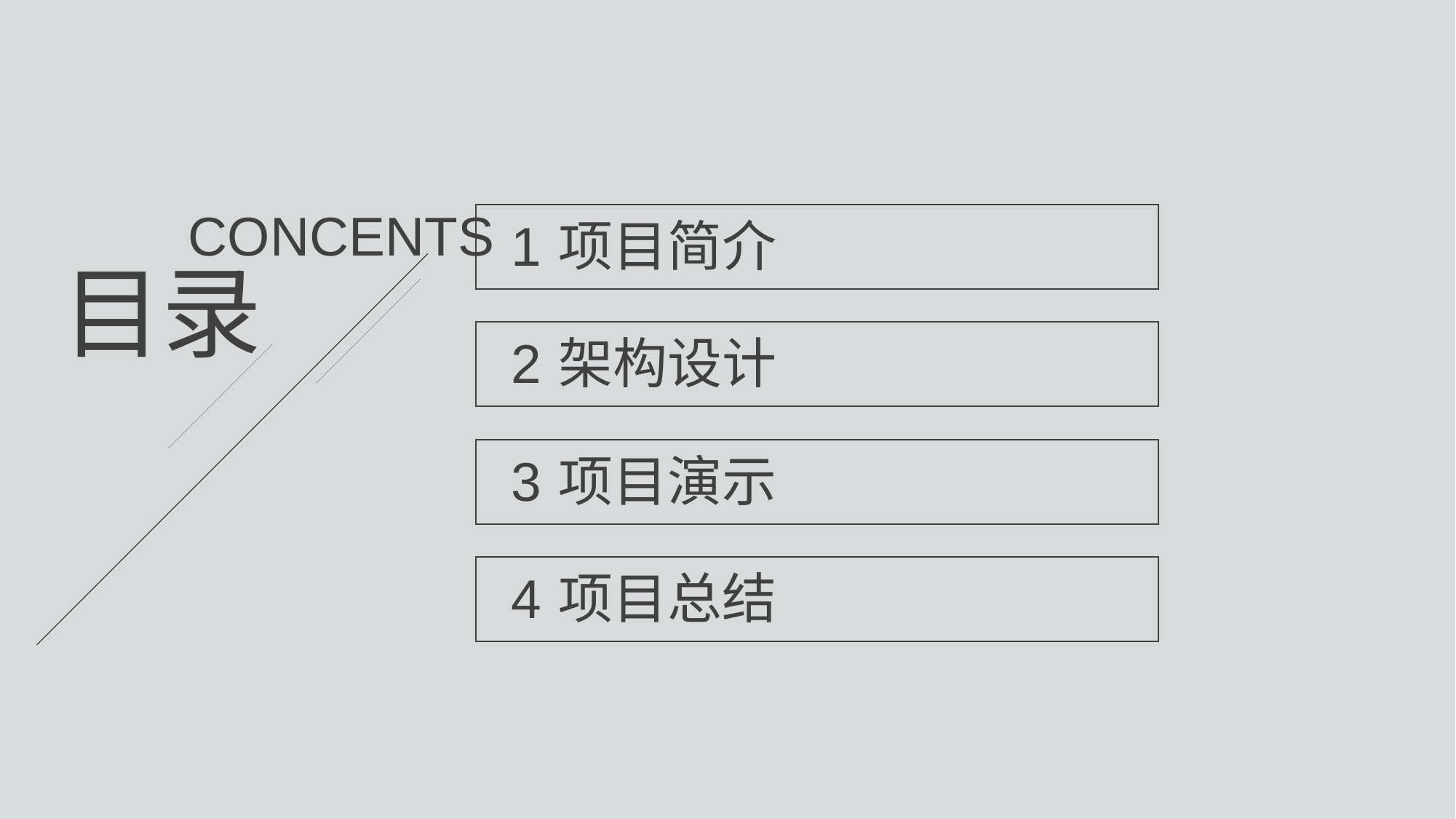

CONCENTS

1
项目简介
目录

2
架构设计

3
项目演示

4
项目总结